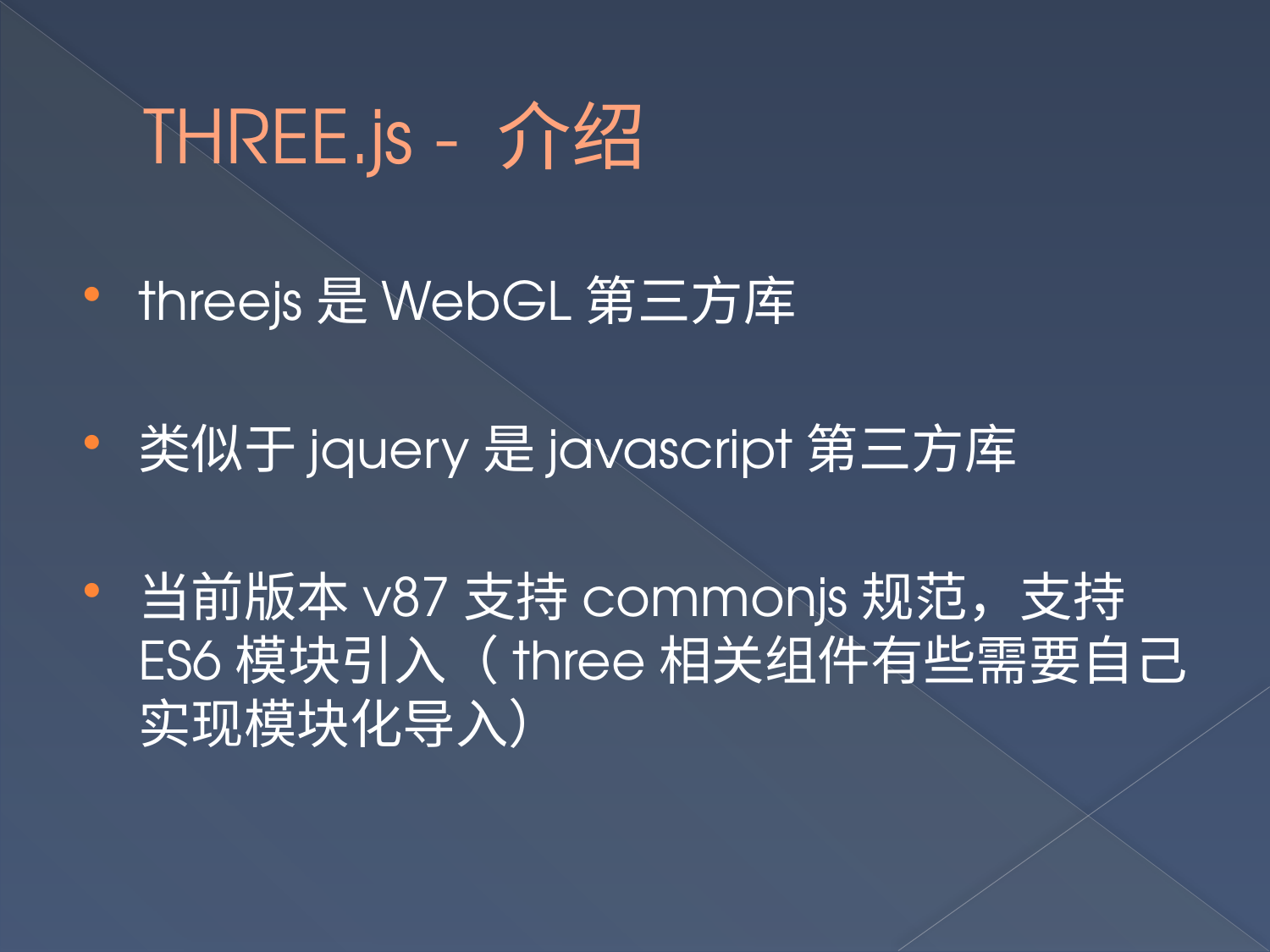

# THREE.js - 介绍
threejs是WebGL第三方库

类似于jquery是javascript第三方库

当前版本v87支持commonjs规范，支持ES6模块引入（three相关组件有些需要自己实现模块化导入）